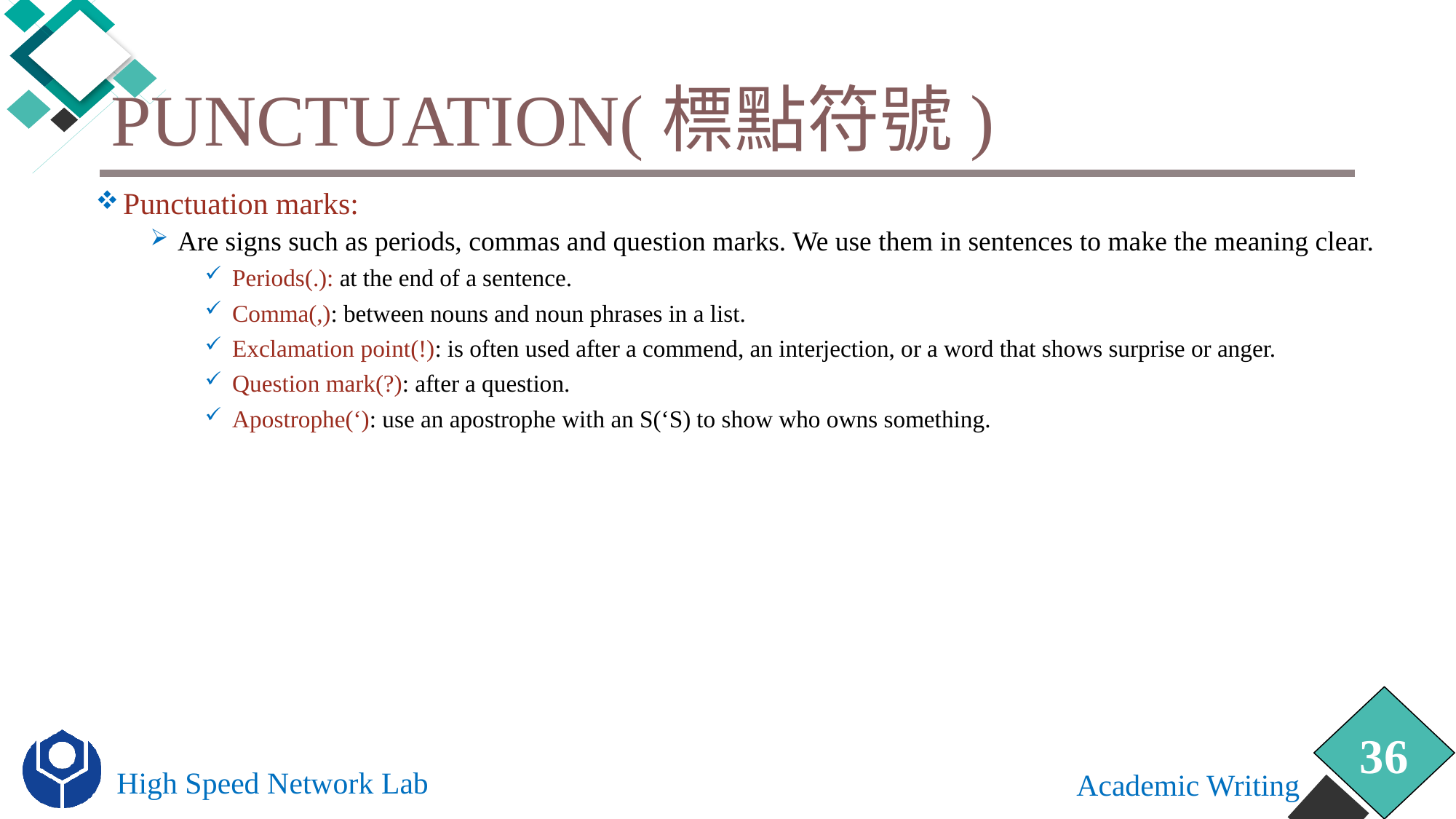

# Punctuation(標點符號)
Punctuation marks:
Are signs such as periods, commas and question marks. We use them in sentences to make the meaning clear.
Periods(.): at the end of a sentence.
Comma(,): between nouns and noun phrases in a list.
Exclamation point(!): is often used after a commend, an interjection, or a word that shows surprise or anger.
Question mark(?): after a question.
Apostrophe(‘): use an apostrophe with an S(‘S) to show who owns something.